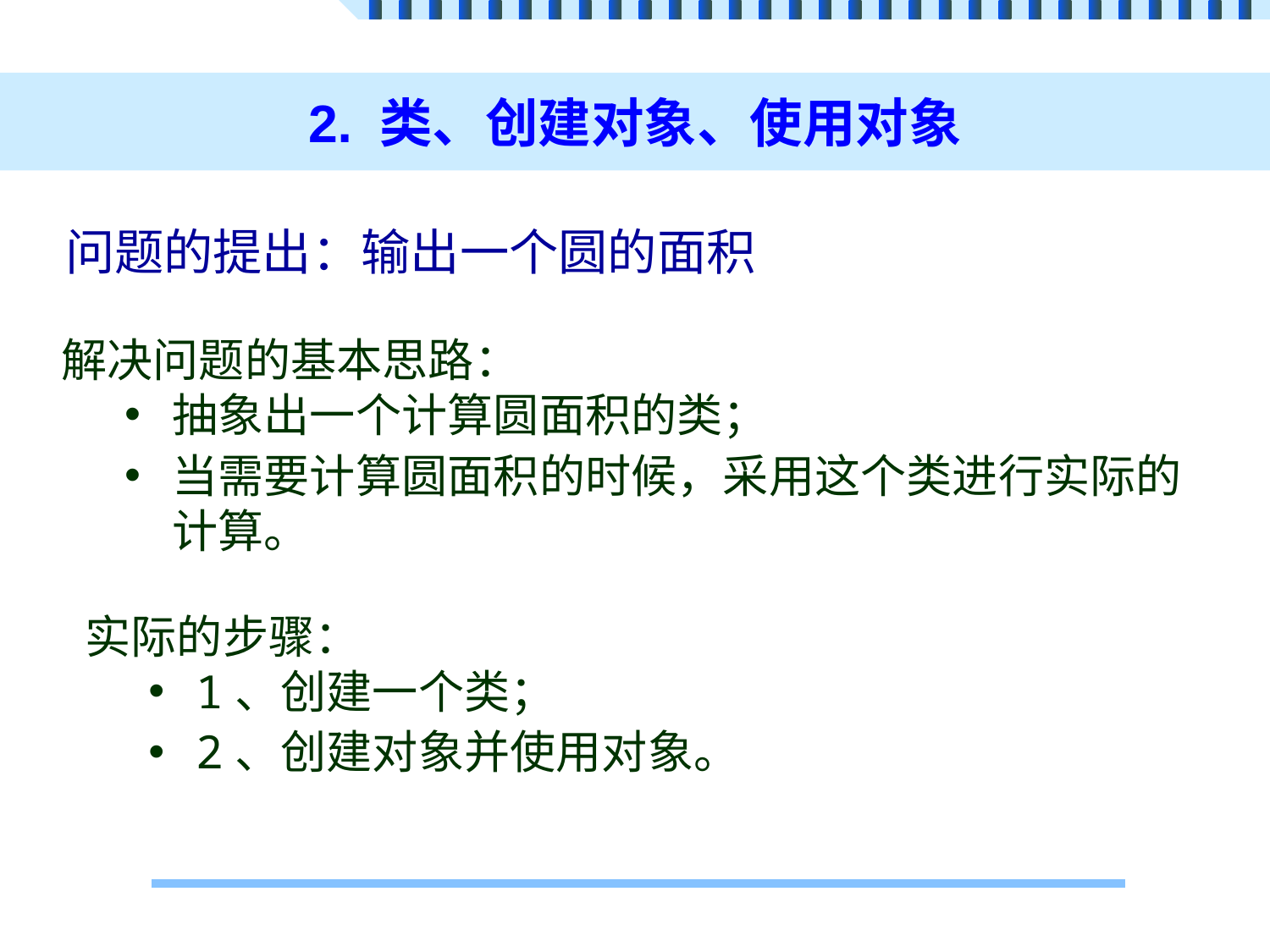

# 2. 类、创建对象、使用对象
问题的提出：输出一个圆的面积
解决问题的基本思路：
抽象出一个计算圆面积的类；
当需要计算圆面积的时候，采用这个类进行实际的计算。
实际的步骤：
1、创建一个类；
2、创建对象并使用对象。